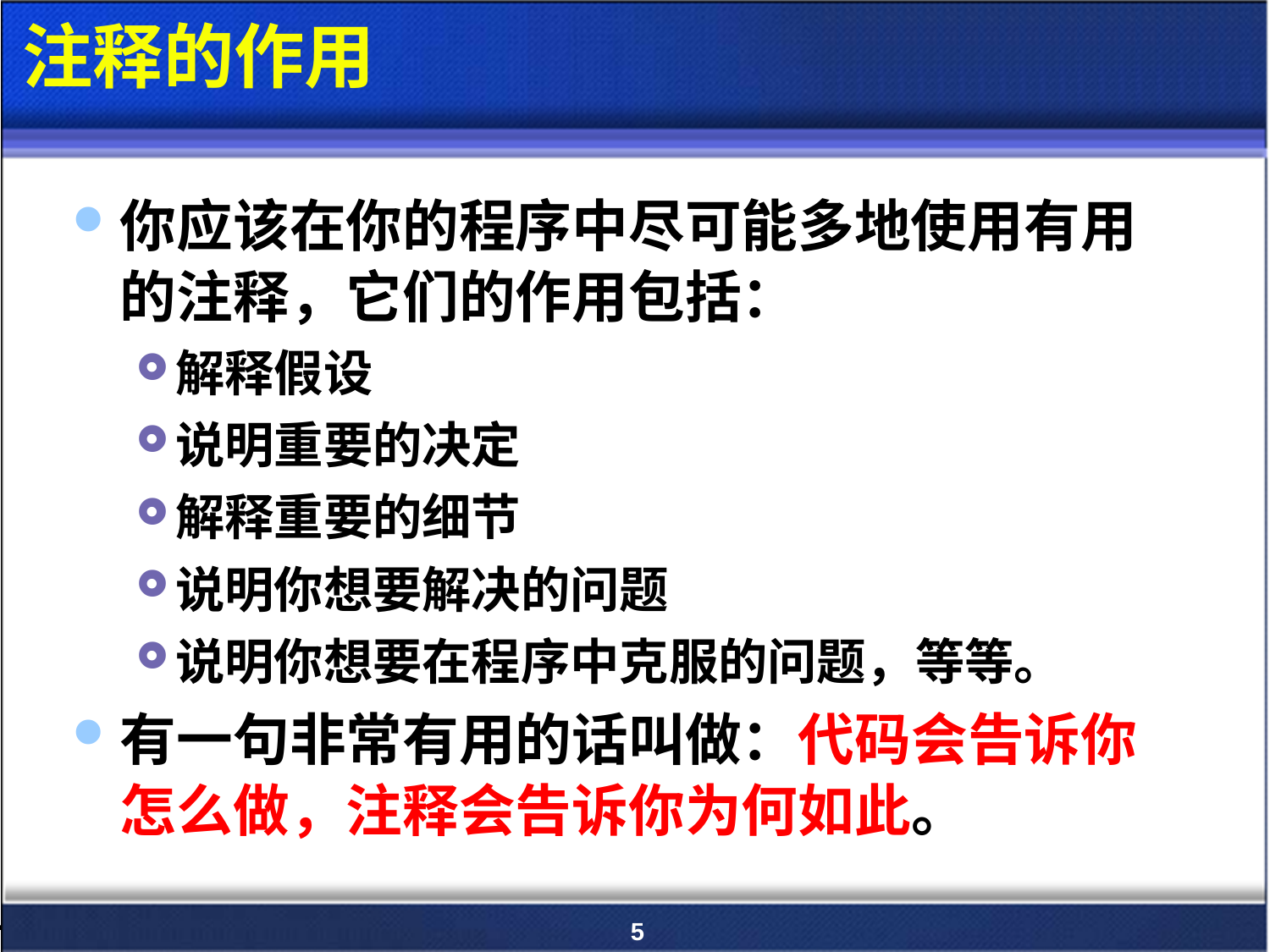

# 注释的作用
你应该在你的程序中尽可能多地使用有用的注释，它们的作用包括：
解释假设
说明重要的决定
解释重要的细节
说明你想要解决的问题
说明你想要在程序中克服的问题，等等。
有一句非常有用的话叫做：代码会告诉你怎么做，注释会告诉你为何如此。
5